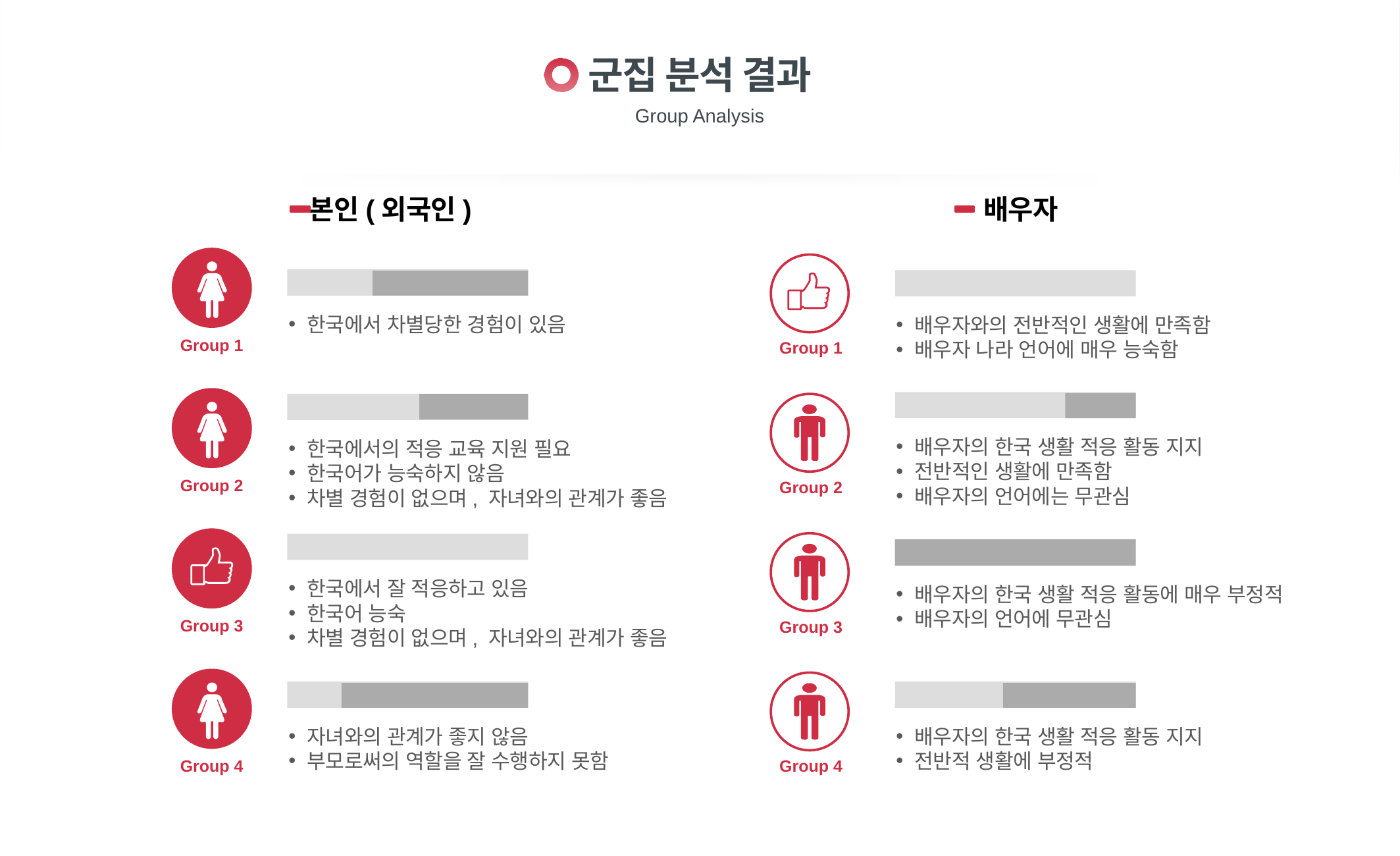

군집 분석 결과

Group Analysis
본인(외국인)
배우자

Group 1

한국에서 차별당한 경험이 있음

Group 2

한국에서의 적응 교육 지원 필요
한국어가 능숙하지 않음
차별 경험이 없으며, 자녀와의 관계가 좋음

Group 3

한국에서 잘 적응하고 있음
한국어 능숙
차별 경험이 없으며, 자녀와의 관계가 좋음

Group 4

자녀와의 관계가 좋지 않음
부모로써의 역할을 잘 수행하지 못함

Group 1

배우자와의 전반적인 생활에 만족함
배우자 나라 언어에 매우 능숙함

배우자의 한국 생활 적응 활동 지지
전반적인 생활에 만족함
배우자의 언어에는 무관심

Group 2

Group 3

배우자의 한국 생활 적응 활동에 매우 부정적
배우자의 언어에 무관심

Group 4

배우자의 한국 생활 적응 활동 지지
전반적 생활에 부정적